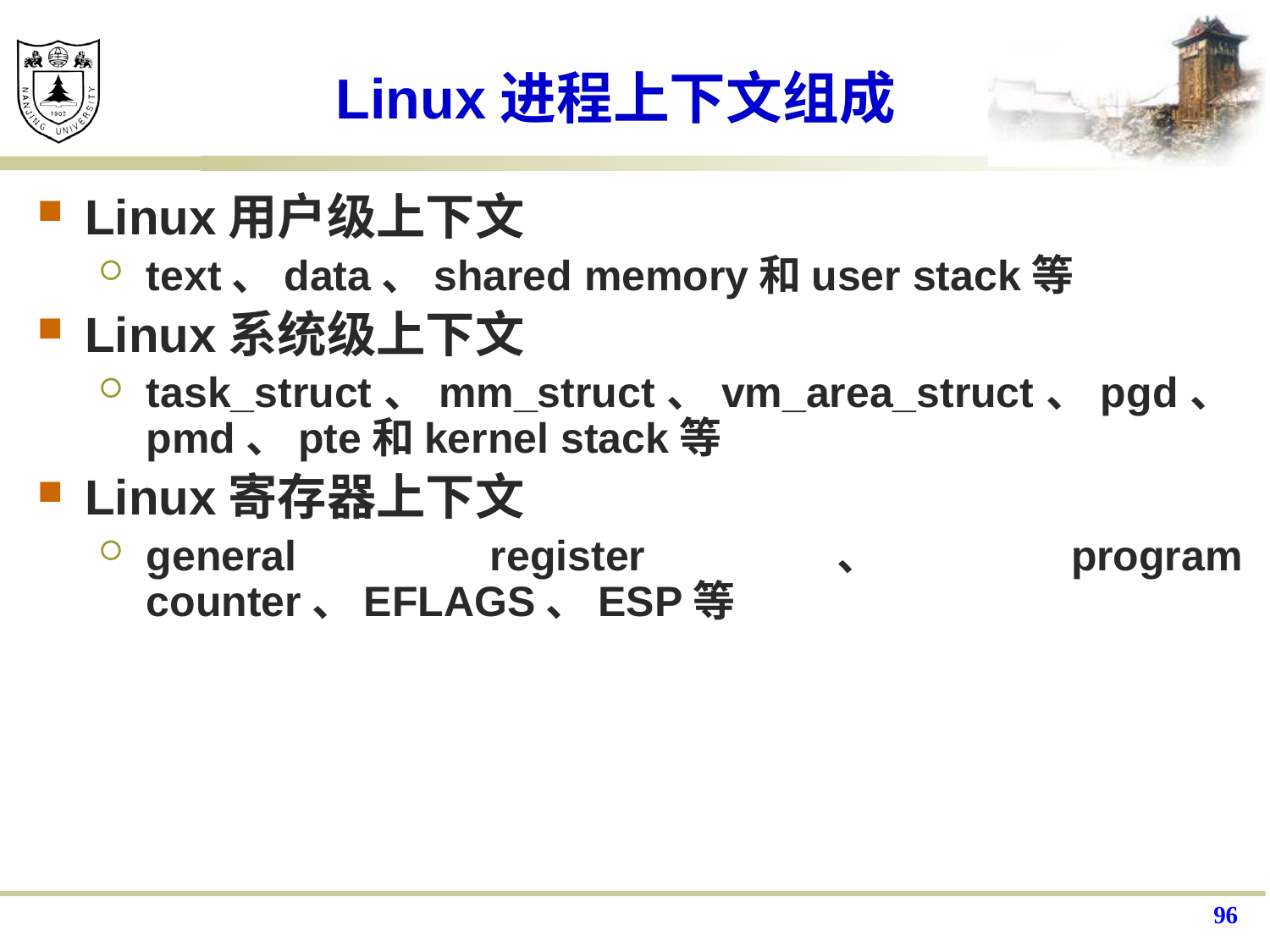

Linux进程上下文组成
Linux用户级上下文
text、data、shared memory和user stack等
Linux系统级上下文
task_struct、mm_struct、vm_area_struct、pgd、pmd、pte和kernel stack等
Linux寄存器上下文
general register、program counter、EFLAGS、ESP等

96